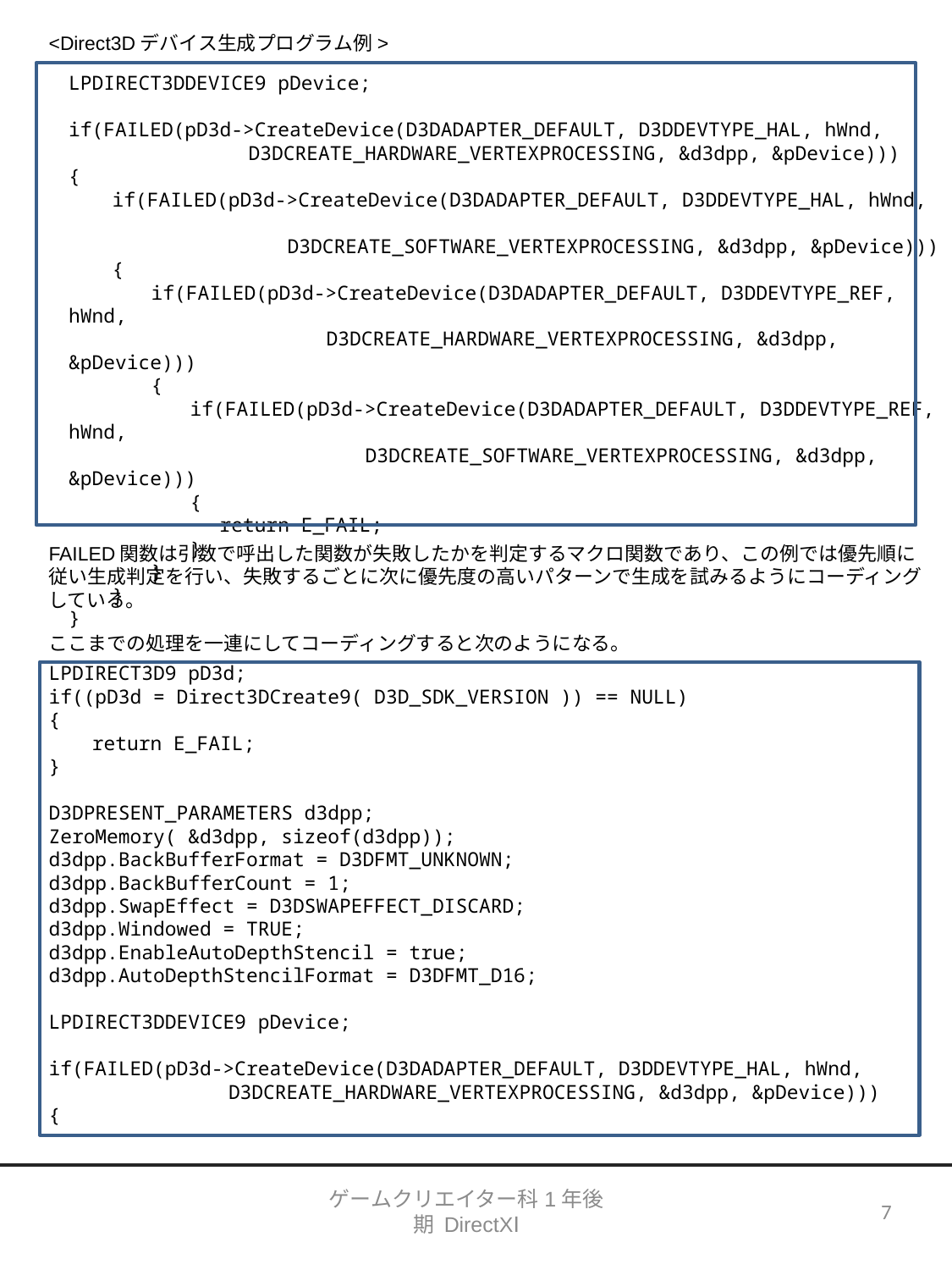

<Direct3Dデバイス生成プログラム例>

LPDIRECT3DDEVICE9 pDevice;

if(FAILED(pD3d->CreateDevice(D3DADAPTER_DEFAULT, D3DDEVTYPE_HAL, hWnd,
　　　　　　　　　D3DCREATE_HARDWARE_VERTEXPROCESSING, &d3dpp, &pDevice)))
{
　　if(FAILED(pD3d->CreateDevice(D3DADAPTER_DEFAULT, D3DDEVTYPE_HAL, hWnd,
　　　　　　　　　　　D3DCREATE_SOFTWARE_VERTEXPROCESSING, &d3dpp, &pDevice)))
　　{
　　　　if(FAILED(pD3d->CreateDevice(D3DADAPTER_DEFAULT, D3DDEVTYPE_REF, hWnd,
　　　　　　　　　　　　　D3DCREATE_HARDWARE_VERTEXPROCESSING, &d3dpp, &pDevice)))
　　　　{
　　　　　　if(FAILED(pD3d->CreateDevice(D3DADAPTER_DEFAULT, D3DDEVTYPE_REF, hWnd,
　　　　　　　　　　　　　　　D3DCREATE_SOFTWARE_VERTEXPROCESSING, &d3dpp, &pDevice)))
　　　　　　{
	　return E_FAIL;
　　　　　　}
　　　　}
　　}
}
FAILED関数は引数で呼出した関数が失敗したかを判定するマクロ関数であり、この例では優先順に従い生成判定を行い、失敗するごとに次に優先度の高いパターンで生成を試みるようにコーディングしている。
ここまでの処理を一連にしてコーディングすると次のようになる。
LPDIRECT3D9 pD3d;
if((pD3d = Direct3DCreate9( D3D_SDK_VERSION )) == NULL)
{
　　return E_FAIL;
}

D3DPRESENT_PARAMETERS d3dpp;
ZeroMemory( &d3dpp, sizeof(d3dpp));
d3dpp.BackBufferFormat = D3DFMT_UNKNOWN;
d3dpp.BackBufferCount = 1;
d3dpp.SwapEffect = D3DSWAPEFFECT_DISCARD;
d3dpp.Windowed = TRUE;
d3dpp.EnableAutoDepthStencil = true;
d3dpp.AutoDepthStencilFormat = D3DFMT_D16;

LPDIRECT3DDEVICE9 pDevice;

if(FAILED(pD3d->CreateDevice(D3DADAPTER_DEFAULT, D3DDEVTYPE_HAL, hWnd,
　　　　　　　　　D3DCREATE_HARDWARE_VERTEXPROCESSING, &d3dpp, &pDevice)))
{

ゲームクリエイター科1年後期 DirectXⅠ
7